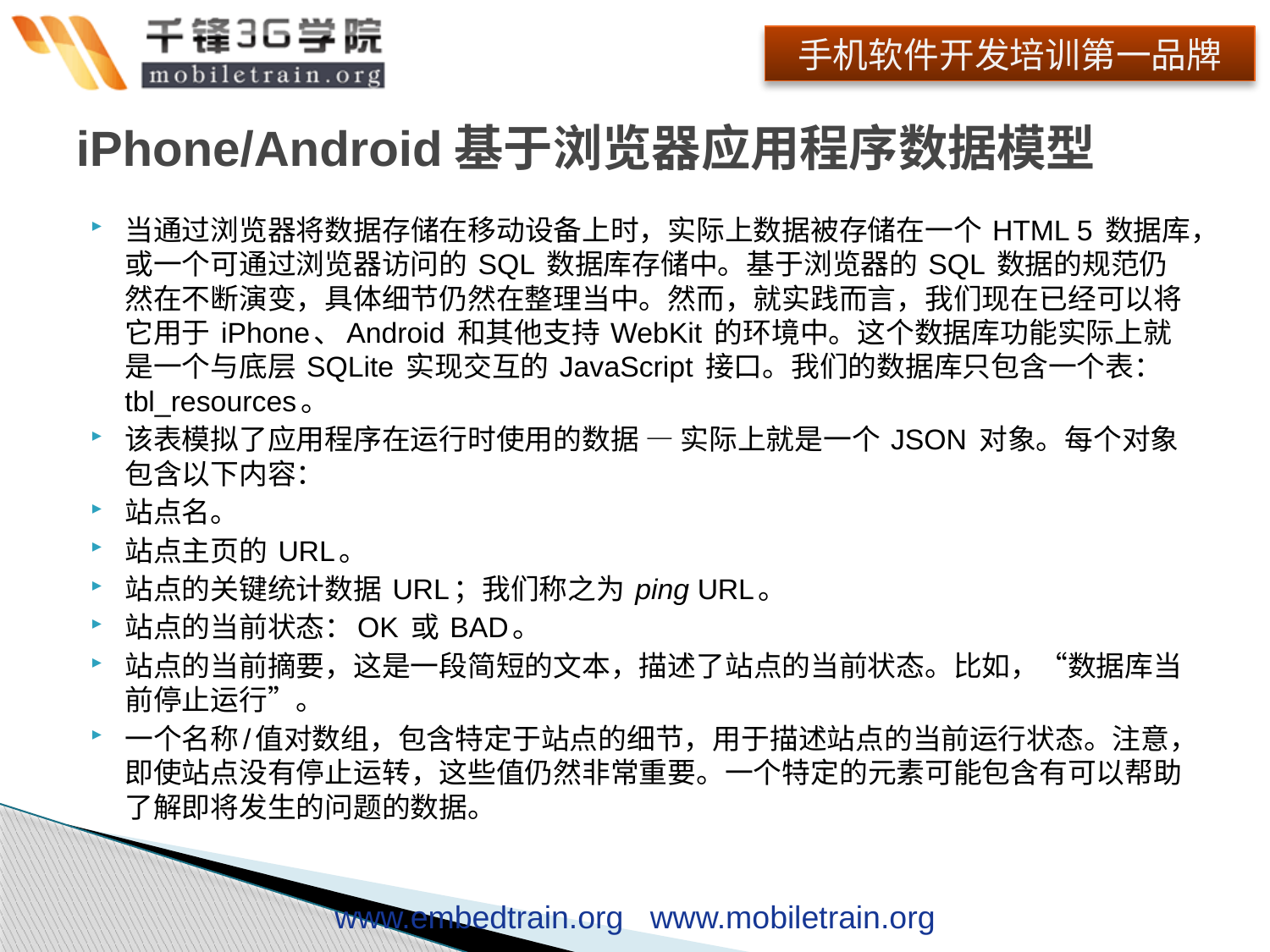

# iPhone/Android基于浏览器应用程序数据模型
当通过浏览器将数据存储在移动设备上时，实际上数据被存储在一个 HTML 5 数据库，或一个可通过浏览器访问的 SQL 数据库存储中。基于浏览器的 SQL 数据的规范仍然在不断演变，具体细节仍然在整理当中。然而，就实践而言，我们现在已经可以将它用于 iPhone、Android 和其他支持 WebKit 的环境中。这个数据库功能实际上就是一个与底层 SQLite 实现交互的 JavaScript 接口。我们的数据库只包含一个表：tbl_resources。
该表模拟了应用程序在运行时使用的数据 — 实际上就是一个 JSON 对象。每个对象包含以下内容：
站点名。
站点主页的 URL。
站点的关键统计数据 URL；我们称之为 ping URL。
站点的当前状态：OK 或 BAD。
站点的当前摘要，这是一段简短的文本，描述了站点的当前状态。比如，“数据库当前停止运行”。
一个名称/值对数组，包含特定于站点的细节，用于描述站点的当前运行状态。注意，即使站点没有停止运转，这些值仍然非常重要。一个特定的元素可能包含有可以帮助了解即将发生的问题的数据。